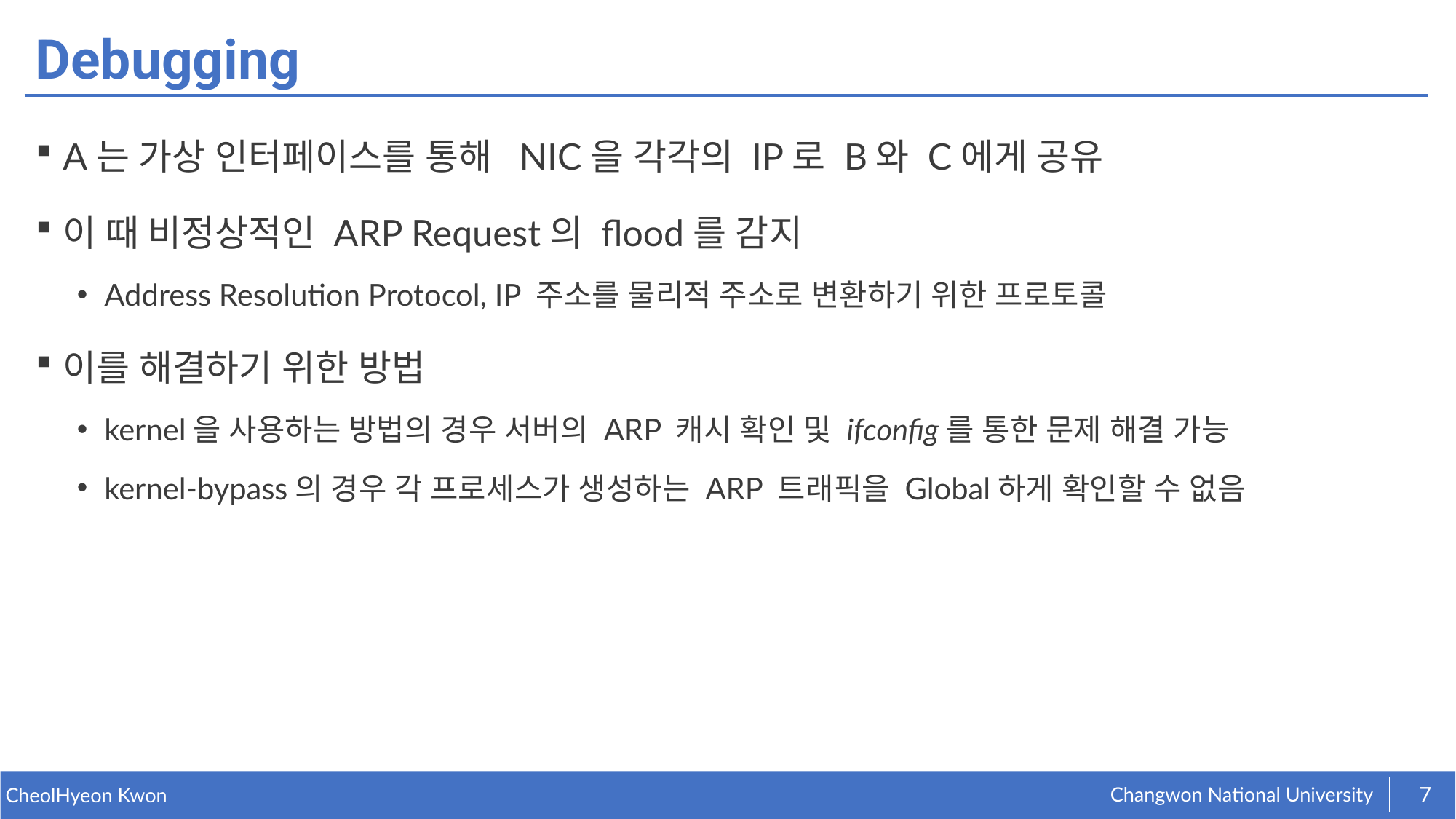

# Debugging
A는 가상 인터페이스를 통해  NIC을 각각의 IP로 B와 C에게 공유
이 때 비정상적인 ARP Request의 flood를 감지
Address Resolution Protocol, IP 주소를 물리적 주소로 변환하기 위한 프로토콜
이를 해결하기 위한 방법
kernel을 사용하는 방법의 경우 서버의 ARP 캐시 확인 및 ifconfig를 통한 문제 해결 가능
kernel-bypass의 경우 각 프로세스가 생성하는 ARP 트래픽을 Global하게 확인할 수 없음

7